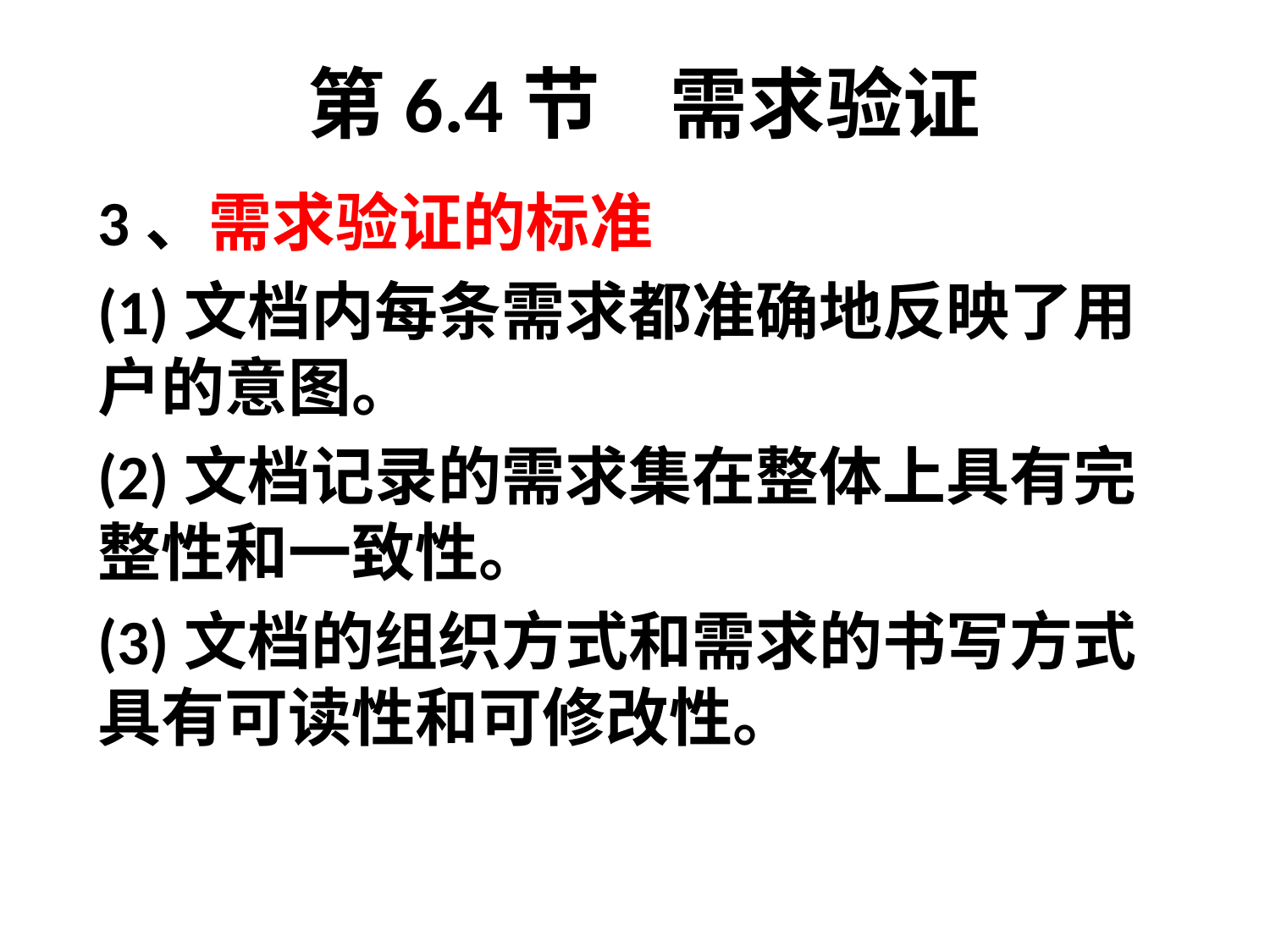

# 第6.4节    需求验证
3、需求验证的标准
(1)文档内每条需求都准确地反映了用户的意图。
(2)文档记录的需求集在整体上具有完整性和一致性。
(3)文档的组织方式和需求的书写方式具有可读性和可修改性。